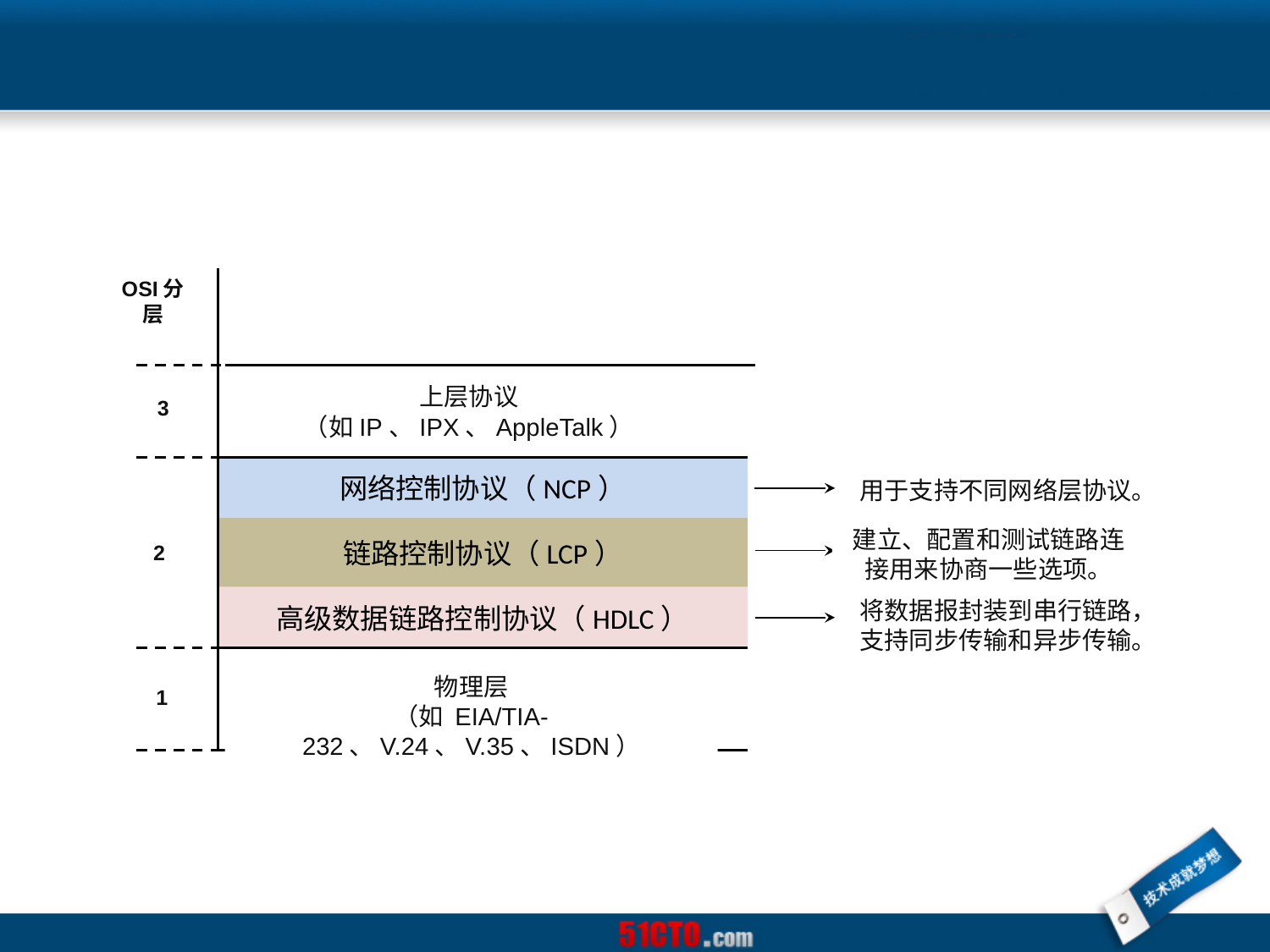

OSI分层
上层协议
（如IP、IPX、AppleTalk）
3
网络控制协议（NCP）
用于支持不同网络层协议。
建立、配置和测试链路连
接用来协商一些选项。
链路控制协议（LCP）
2
高级数据链路控制协议（HDLC）
将数据报封装到串行链路，
支持同步传输和异步传输。
物理层
（如 EIA/TIA-232、V.24、V.35、ISDN）
1